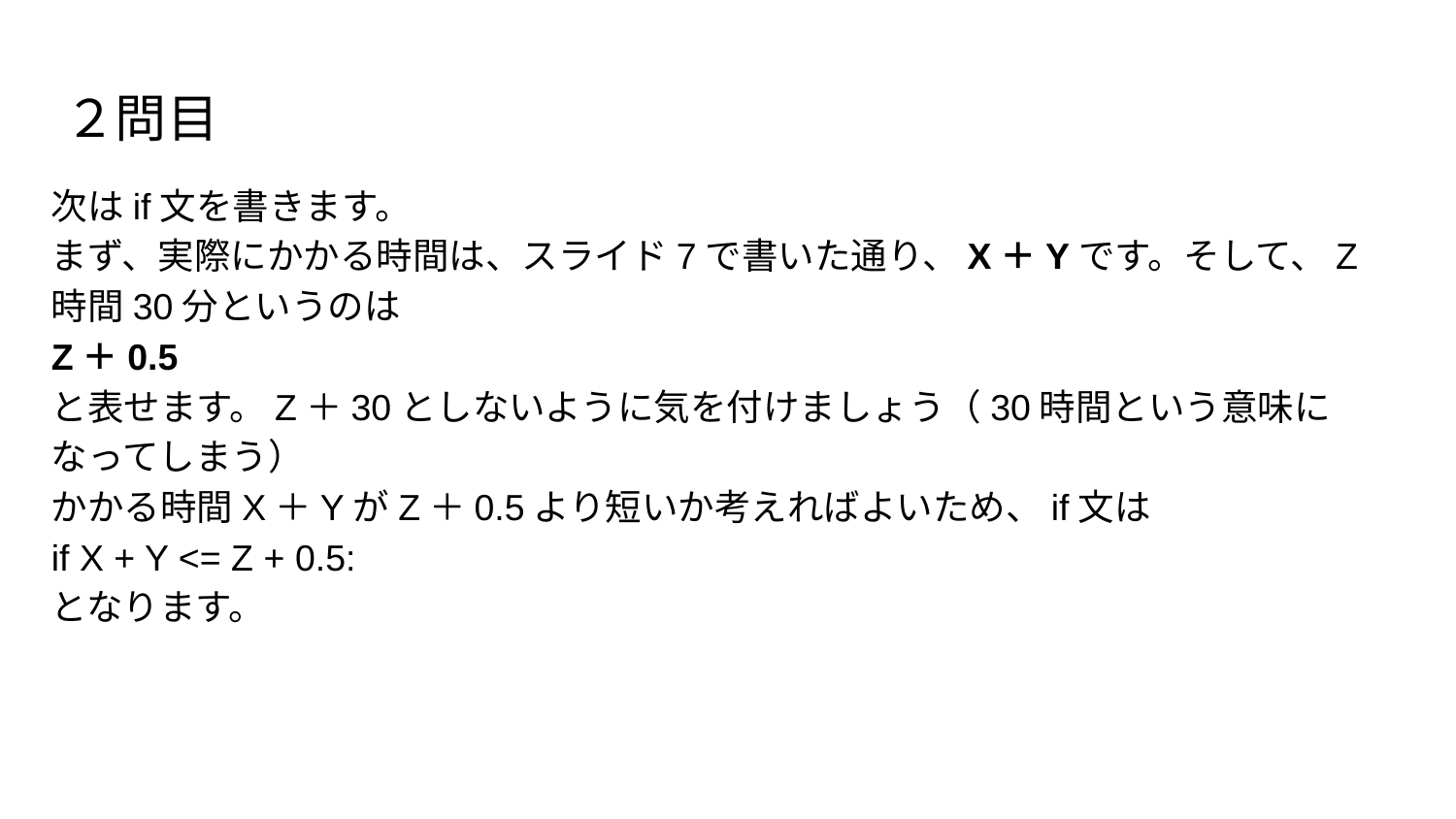

# ２問目
次はif文を書きます。
まず、実際にかかる時間は、スライド7で書いた通り、X＋Yです。そして、Z時間30分というのは
Z＋0.5
と表せます。Z＋30としないように気を付けましょう（30時間という意味になってしまう）
かかる時間X＋YがZ＋0.5より短いか考えればよいため、if文は
if X + Y <= Z + 0.5:
となります。